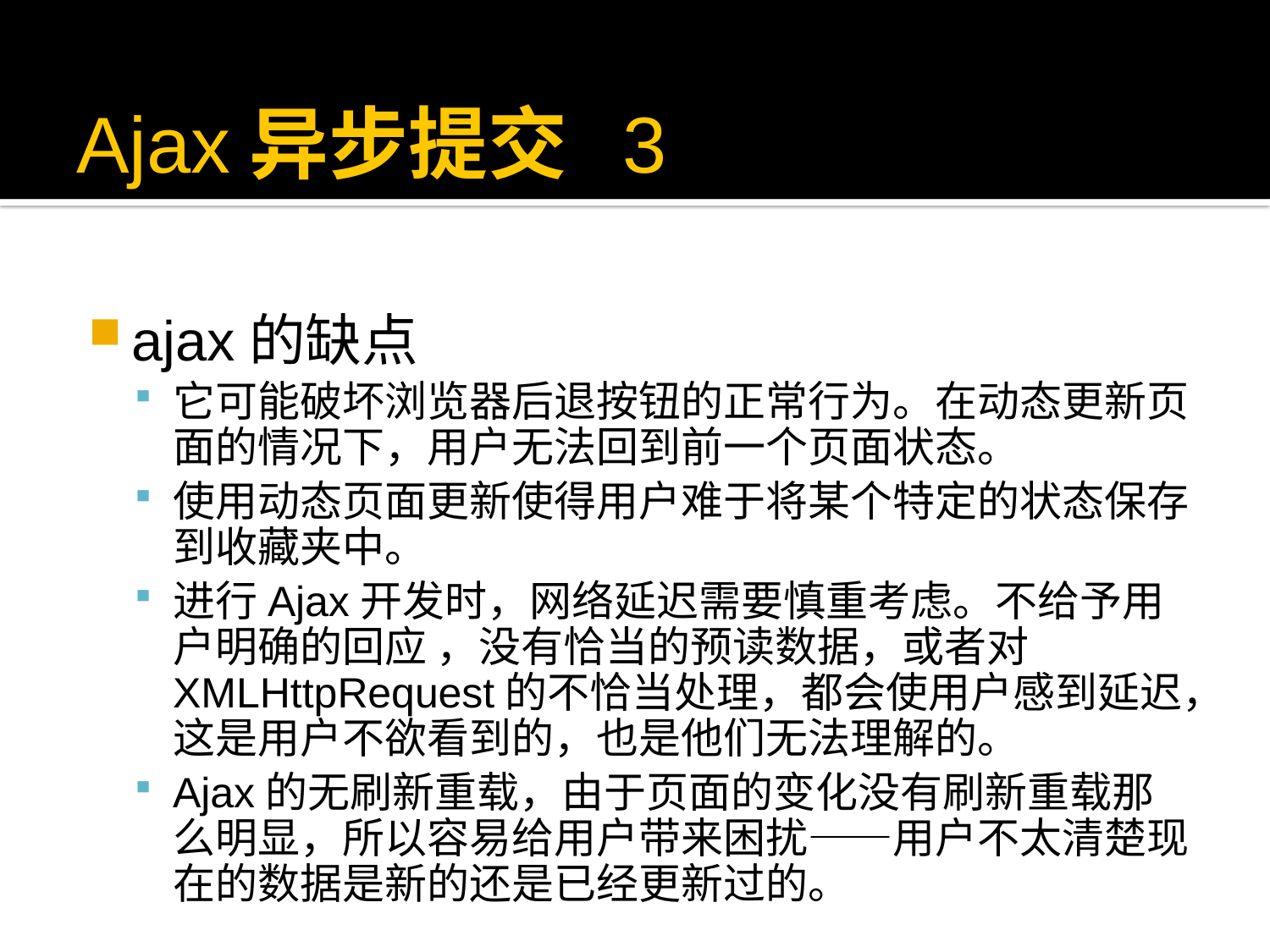

# Ajax异步提交  3
ajax的缺点
它可能破坏浏览器后退按钮的正常行为。在动态更新页面的情况下，用户无法回到前一个页面状态。
使用动态页面更新使得用户难于将某个特定的状态保存到收藏夹中。
进行Ajax开发时，网络延迟需要慎重考虑。不给予用户明确的回应 ，没有恰当的预读数据，或者对XMLHttpRequest的不恰当处理，都会使用户感到延迟，这是用户不欲看到的，也是他们无法理解的。
Ajax的无刷新重载，由于页面的变化没有刷新重载那么明显，所以容易给用户带来困扰――用户不太清楚现在的数据是新的还是已经更新过的。